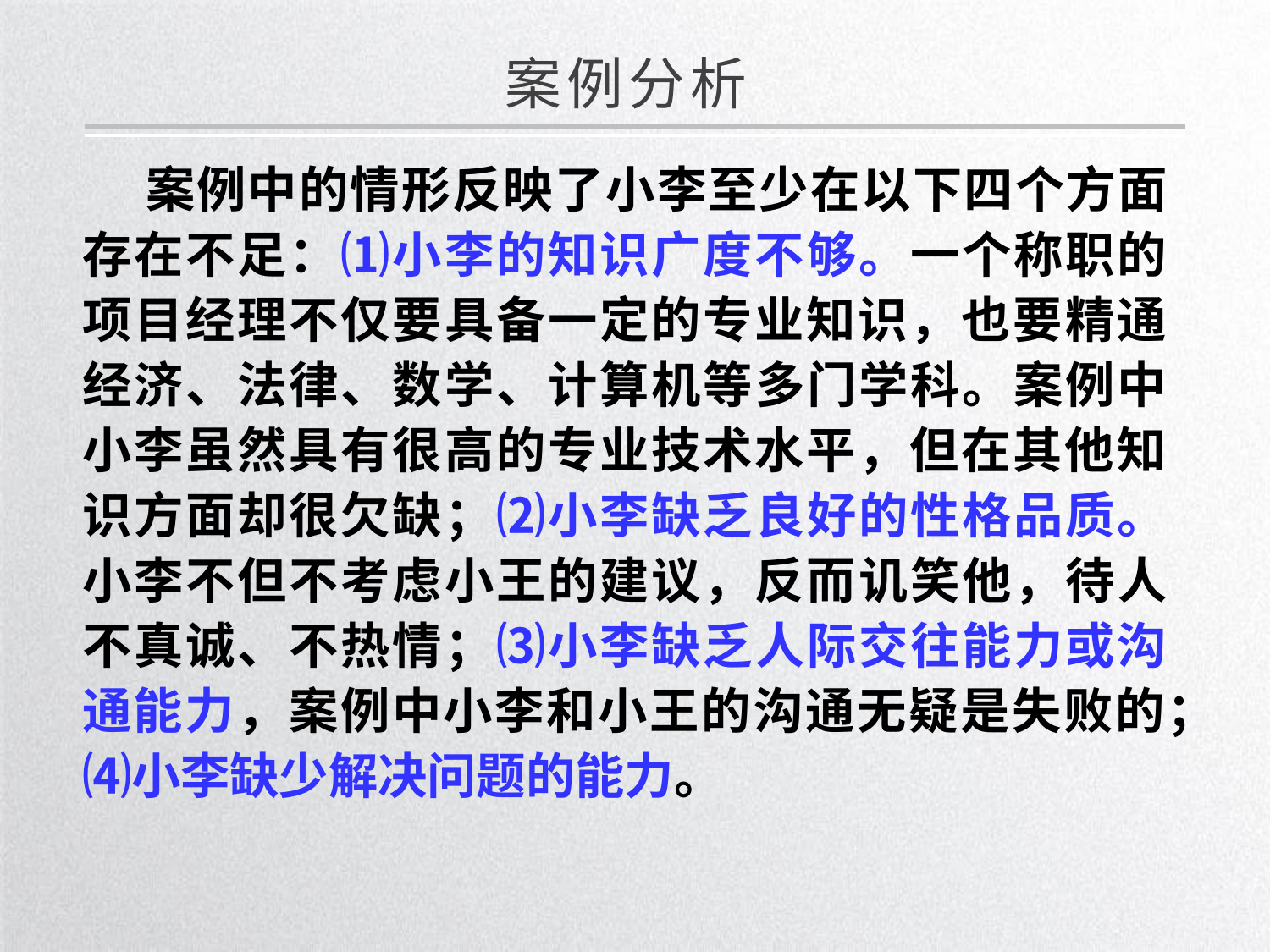

案例分析
案例中的情形反映了小李至少在以下四个方面存在不足：⑴小李的知识广度不够。一个称职的项目经理不仅要具备一定的专业知识，也要精通经济、法律、数学、计算机等多门学科。案例中小李虽然具有很高的专业技术水平，但在其他知识方面却很欠缺；⑵小李缺乏良好的性格品质。小李不但不考虑小王的建议，反而讥笑他，待人不真诚、不热情；⑶小李缺乏人际交往能力或沟通能力，案例中小李和小王的沟通无疑是失败的；⑷小李缺少解决问题的能力。